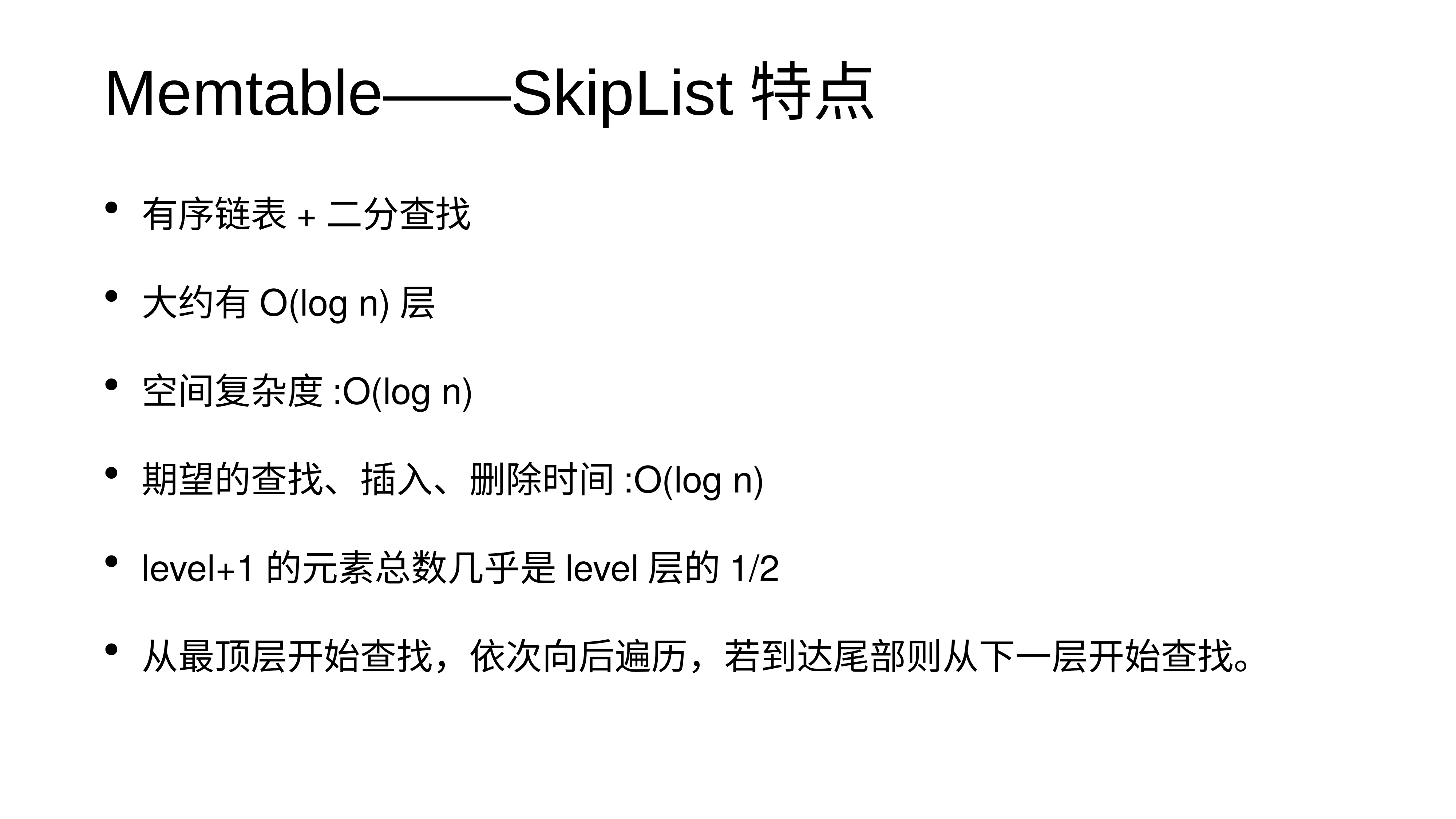

# Memtable——SkipList特点
有序链表+二分查找
大约有O(log n)层
空间复杂度:O(log n)
期望的查找、插入、删除时间:O(log n)
level+1的元素总数几乎是level层的1/2
从最顶层开始查找，依次向后遍历，若到达尾部则从下一层开始查找。